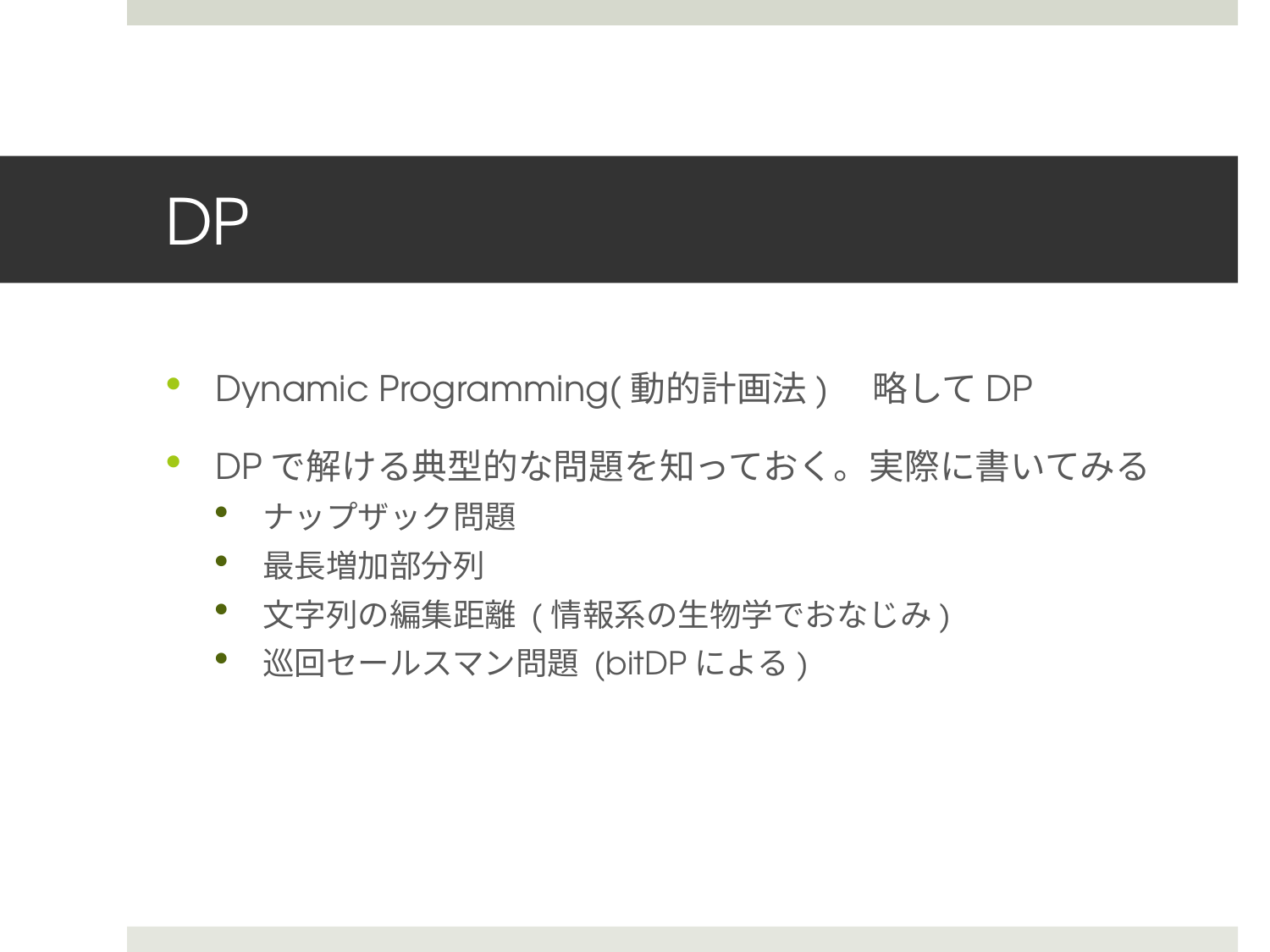

# DP
Dynamic Programming(動的計画法)　略してDP
DPで解ける典型的な問題を知っておく。実際に書いてみる
ナップザック問題
最長増加部分列
文字列の編集距離 (情報系の生物学でおなじみ)
巡回セールスマン問題 (bitDPによる)